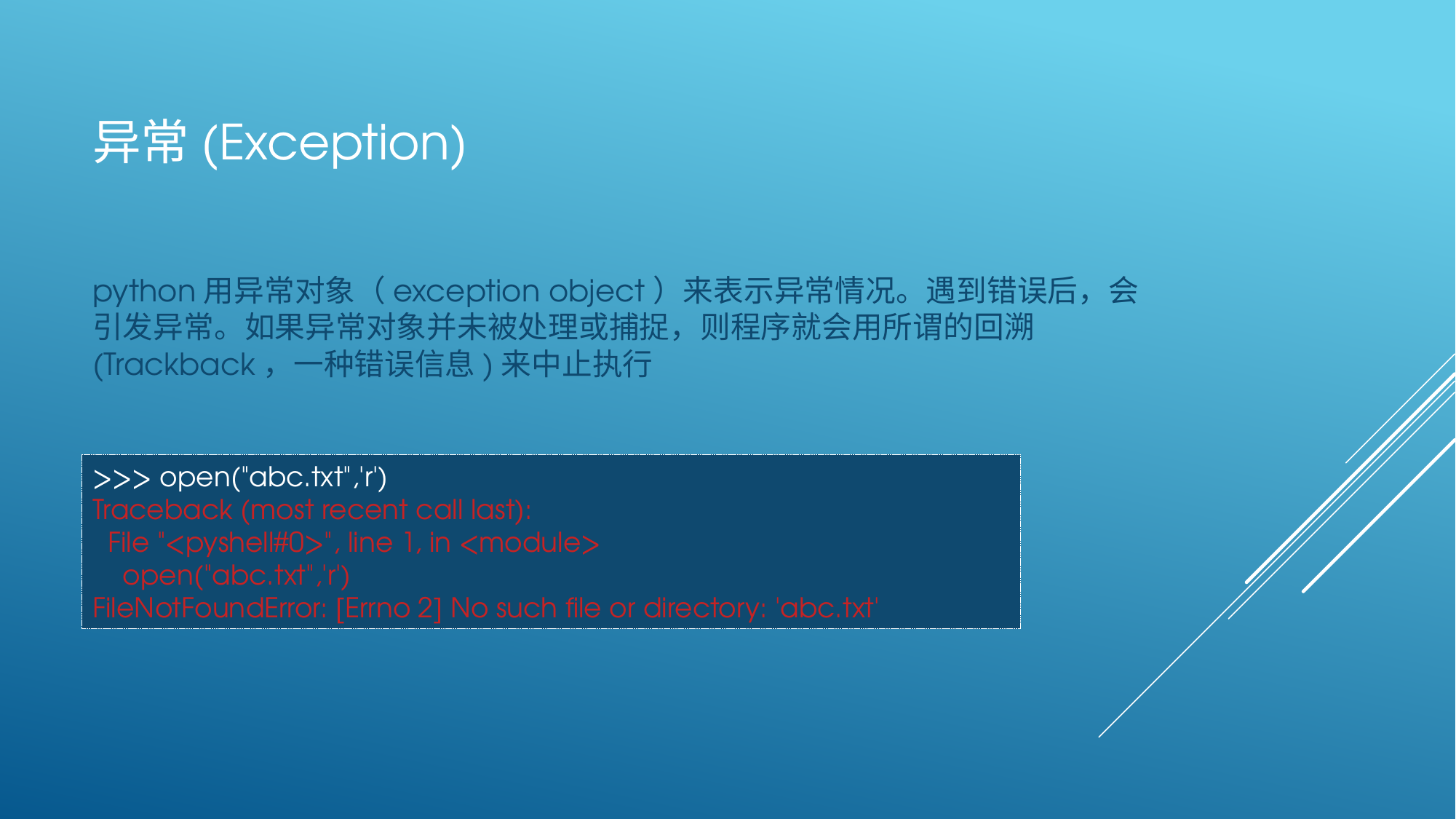

# 异常(Exception)
python用异常对象（exception object）来表示异常情况。遇到错误后，会引发异常。如果异常对象并未被处理或捕捉，则程序就会用所谓的回溯(Trackback，一种错误信息)来中止执行
>>> open("abc.txt",'r')
Traceback (most recent call last):
  File "<pyshell#0>", line 1, in <module>
    open("abc.txt",'r')
FileNotFoundError: [Errno 2] No such file or directory: 'abc.txt'